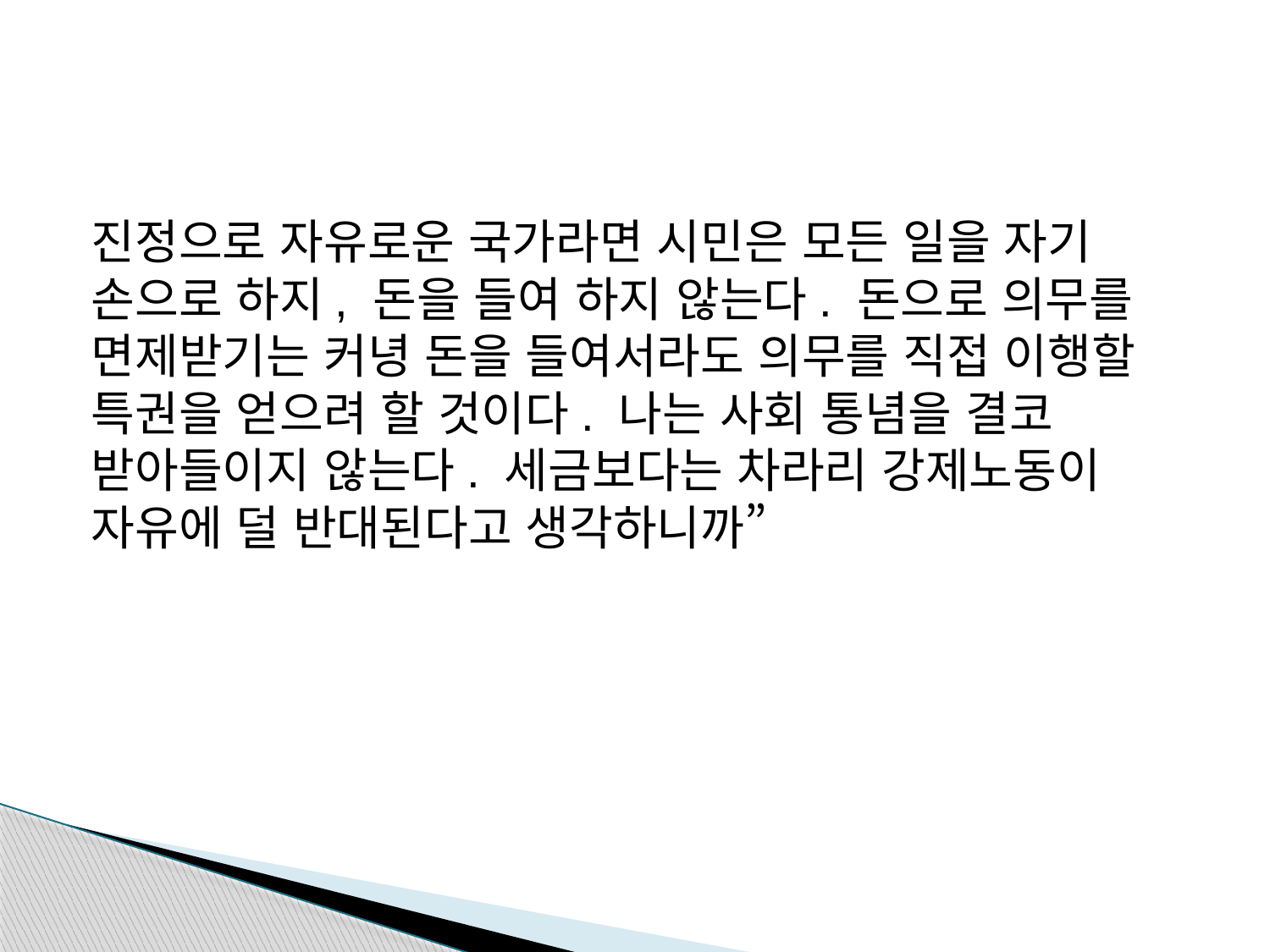

#
진정으로 자유로운 국가라면 시민은 모든 일을 자기 손으로 하지, 돈을 들여 하지 않는다. 돈으로 의무를 면제받기는 커녕 돈을 들여서라도 의무를 직접 이행할 특권을 얻으려 할 것이다. 나는 사회 통념을 결코 받아들이지 않는다. 세금보다는 차라리 강제노동이 자유에 덜 반대된다고 생각하니까”